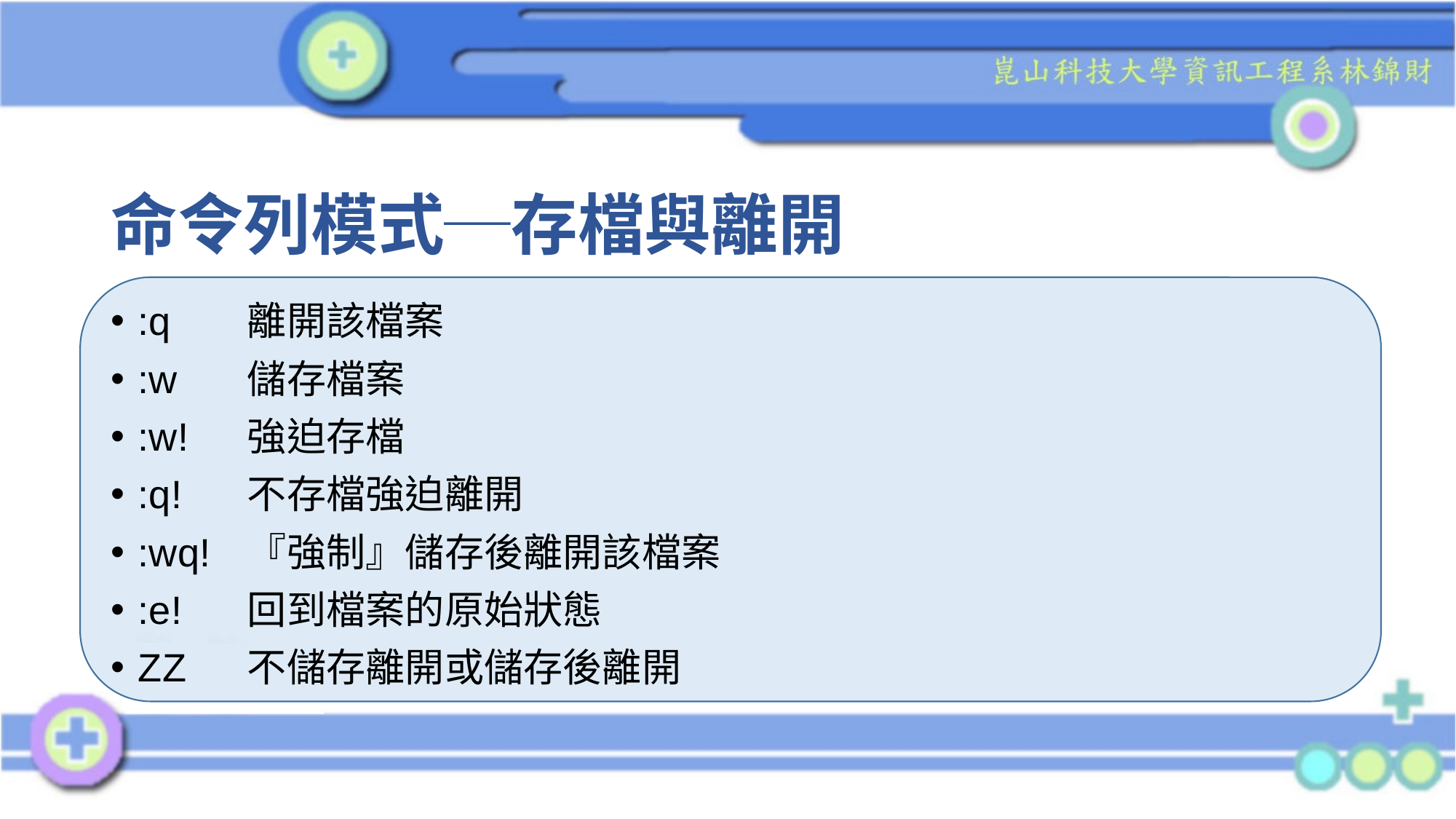

# 命令列模式─存檔與離開

:q 	離開該檔案
:w	儲存檔案
:w!	強迫存檔
:q!	不存檔強迫離開
:wq!	『強制』儲存後離開該檔案
:e!	回到檔案的原始狀態
ZZ	不儲存離開或儲存後離開